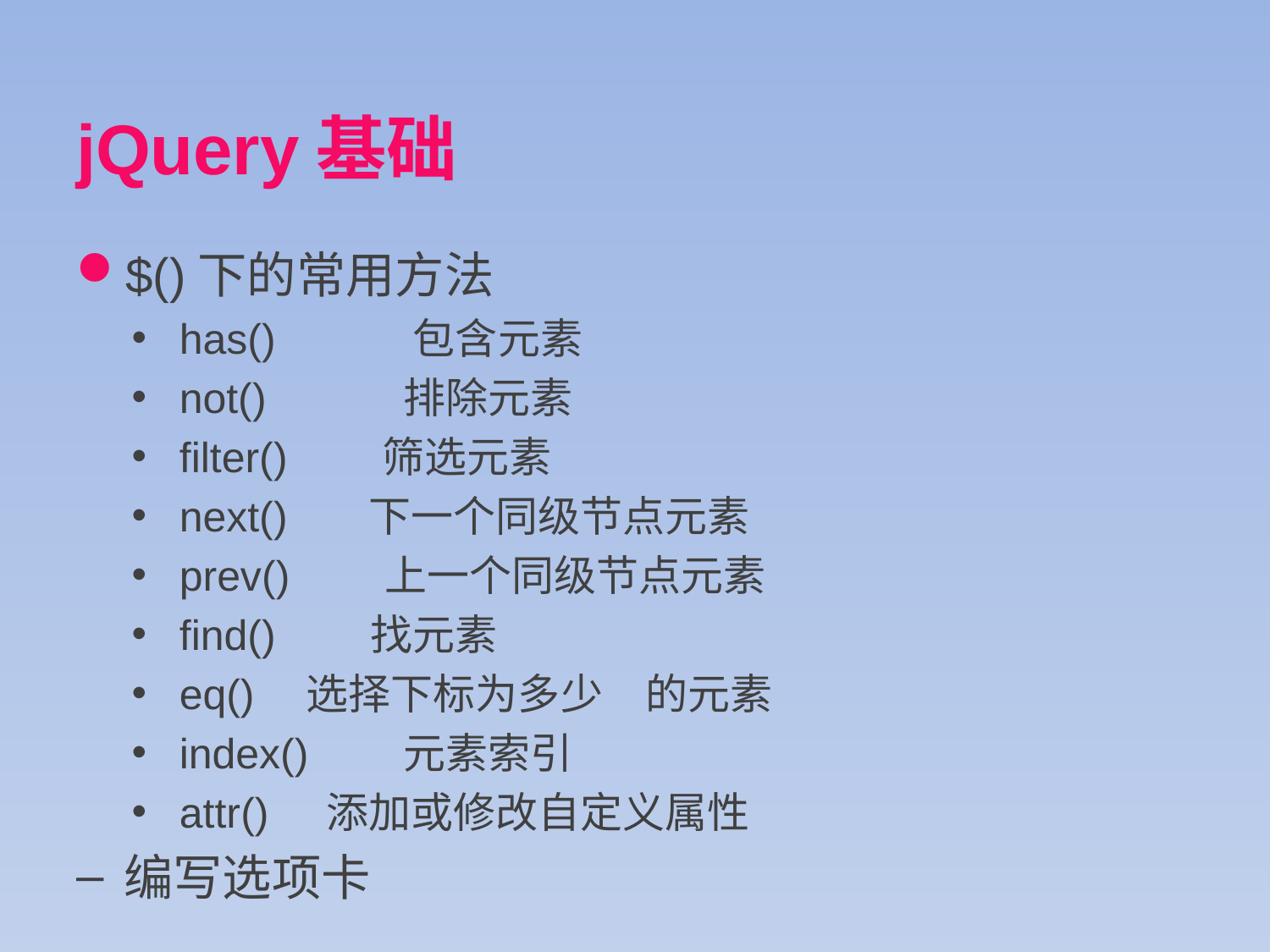

# jQuery基础
$()下的常用方法
has()　　　包含元素
not()　　　排除元素
filter()　　筛选元素
next()      下一个同级节点元素
prev()　　上一个同级节点元素
find()　　找元素
eq()	选择下标为多少　的元素
index()　　元素索引
attr()    添加或修改自定义属性
编写选项卡